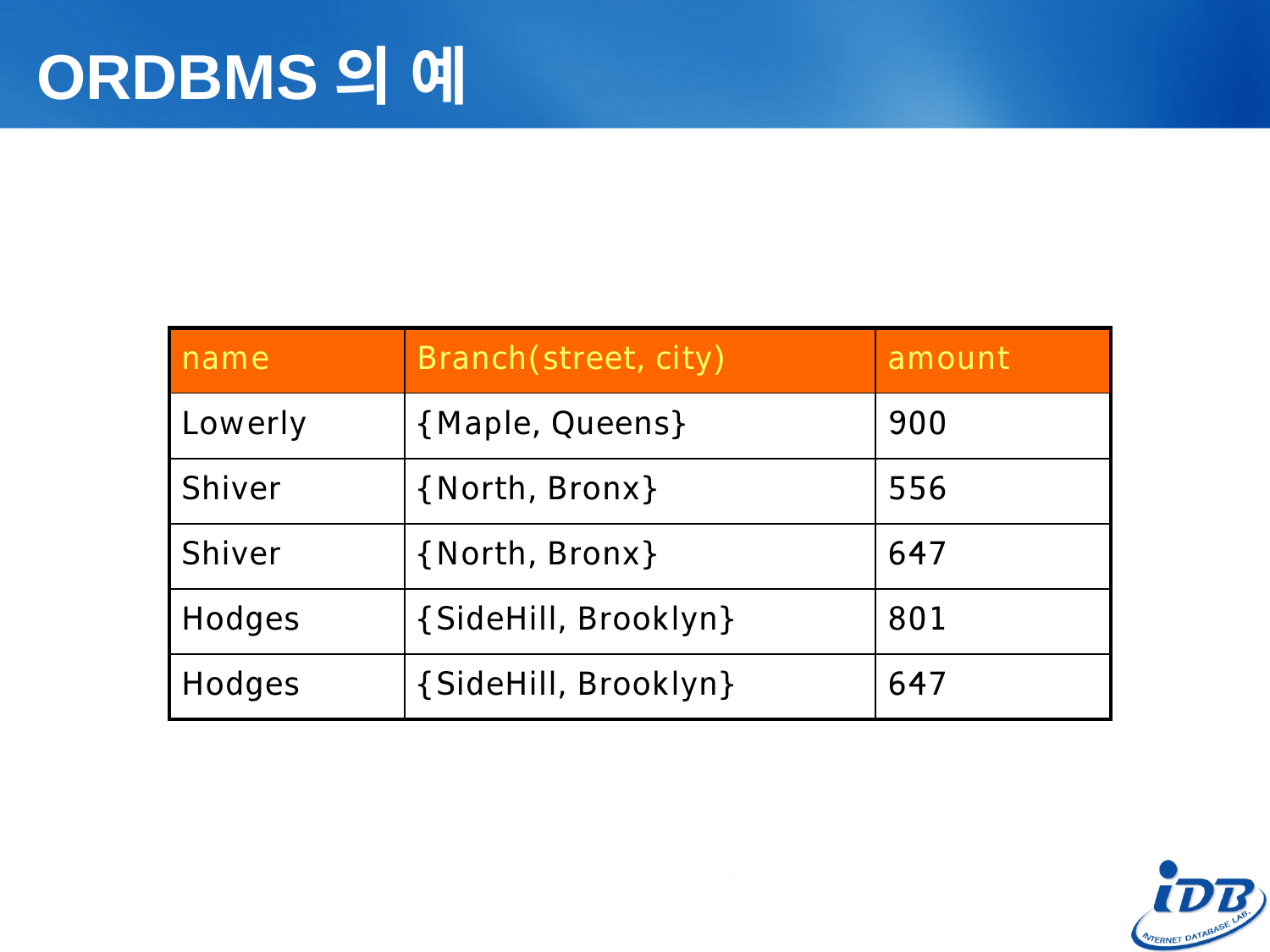

# ORDBMS의 예
| name | Branch(street, city) | amount |
| --- | --- | --- |
| Lowerly | {Maple, Queens} | 900 |
| Shiver | {North, Bronx} | 556 |
| Shiver | {North, Bronx} | 647 |
| Hodges | {SideHill, Brooklyn} | 801 |
| Hodges | {SideHill, Brooklyn} | 647 |